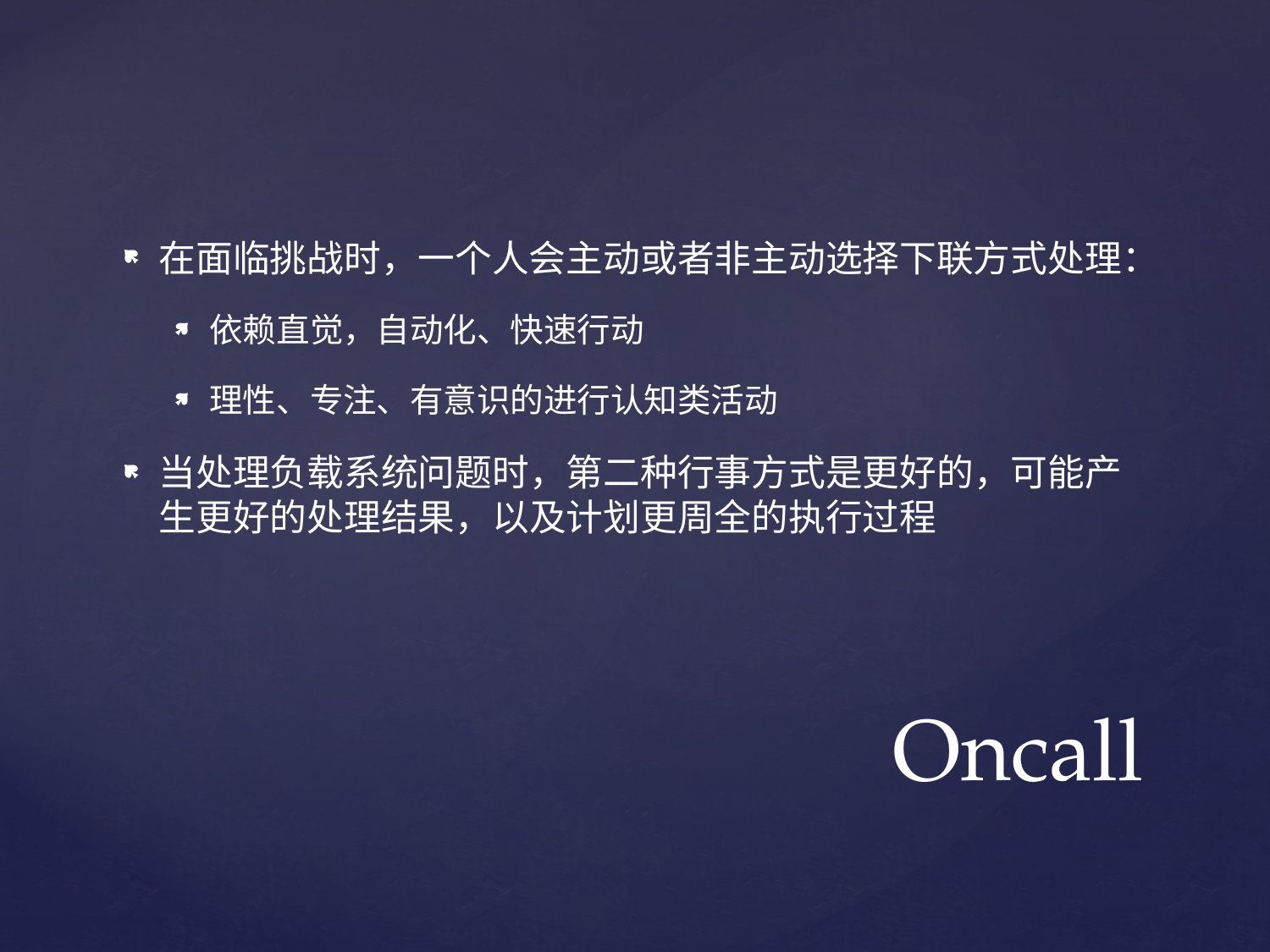

在面临挑战时，一个人会主动或者非主动选择下联方式处理：
依赖直觉，自动化、快速行动
理性、专注、有意识的进行认知类活动
当处理负载系统问题时，第二种行事方式是更好的，可能产生更好的处理结果，以及计划更周全的执行过程
# Oncall